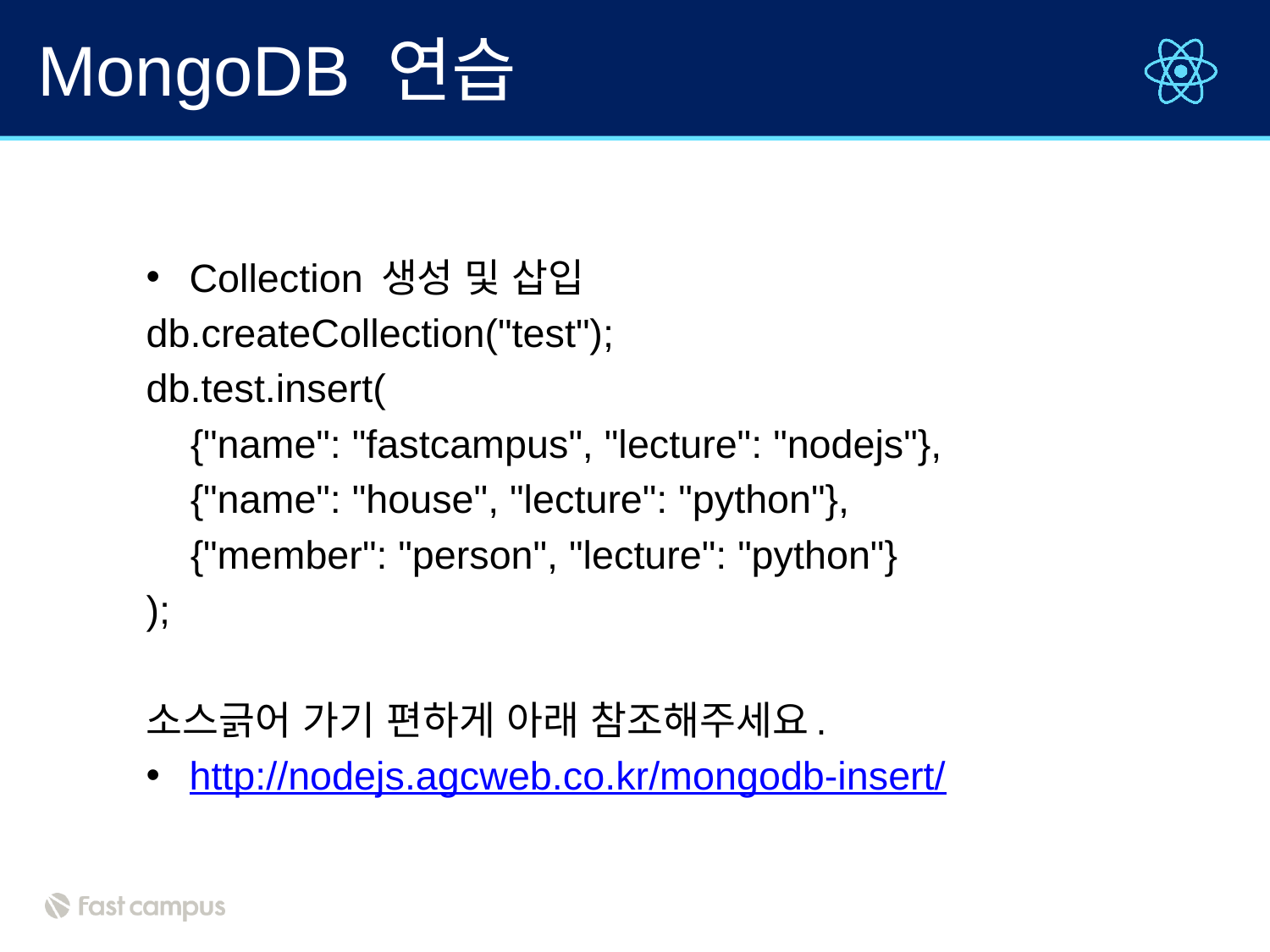

# MongoDB 연습
Collection 생성 및 삽입
db.createCollection("test");
db.test.insert(
    {"name": "fastcampus", "lecture": "nodejs"},
    {"name": "house", "lecture": "python"},
    {"member": "person", "lecture": "python"}
);

소스긁어 가기 편하게 아래 참조해주세요.
http://nodejs.agcweb.co.kr/mongodb-insert/